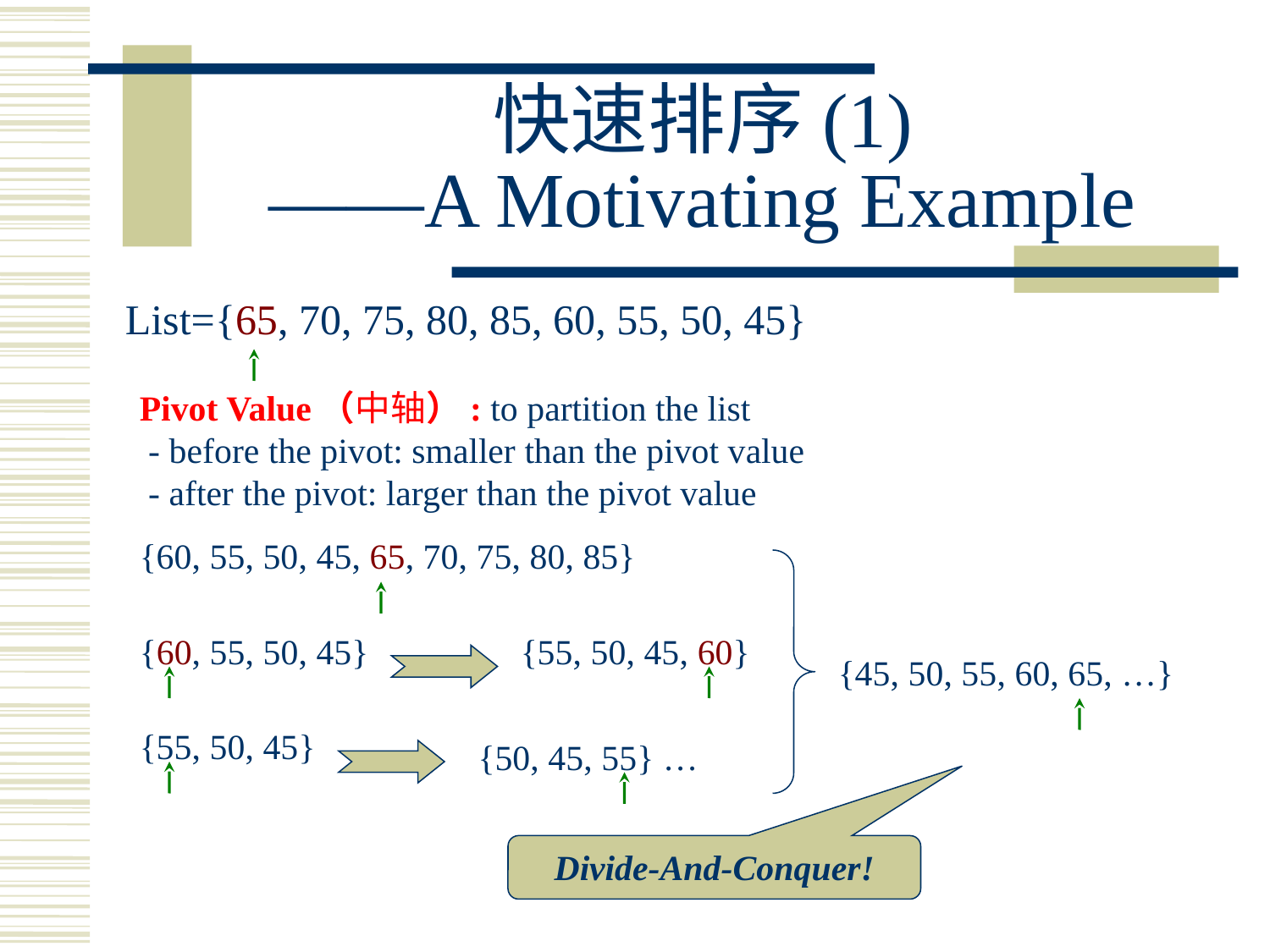

# 快速排序(1) ——A Motivating Example
List={65, 70, 75, 80, 85, 60, 55, 50, 45}

Pivot Value（中轴）: to partition the list
 - before the pivot: smaller than the pivot value
 - after the pivot: larger than the pivot value
{60, 55, 50, 45, 65, 70, 75, 80, 85}

{60, 55, 50, 45}
{55, 50, 45, 60}

{45, 50, 55, 60, 65, …}

{55, 50, 45}
{50, 45, 55} …

Divide-And-Conquer!